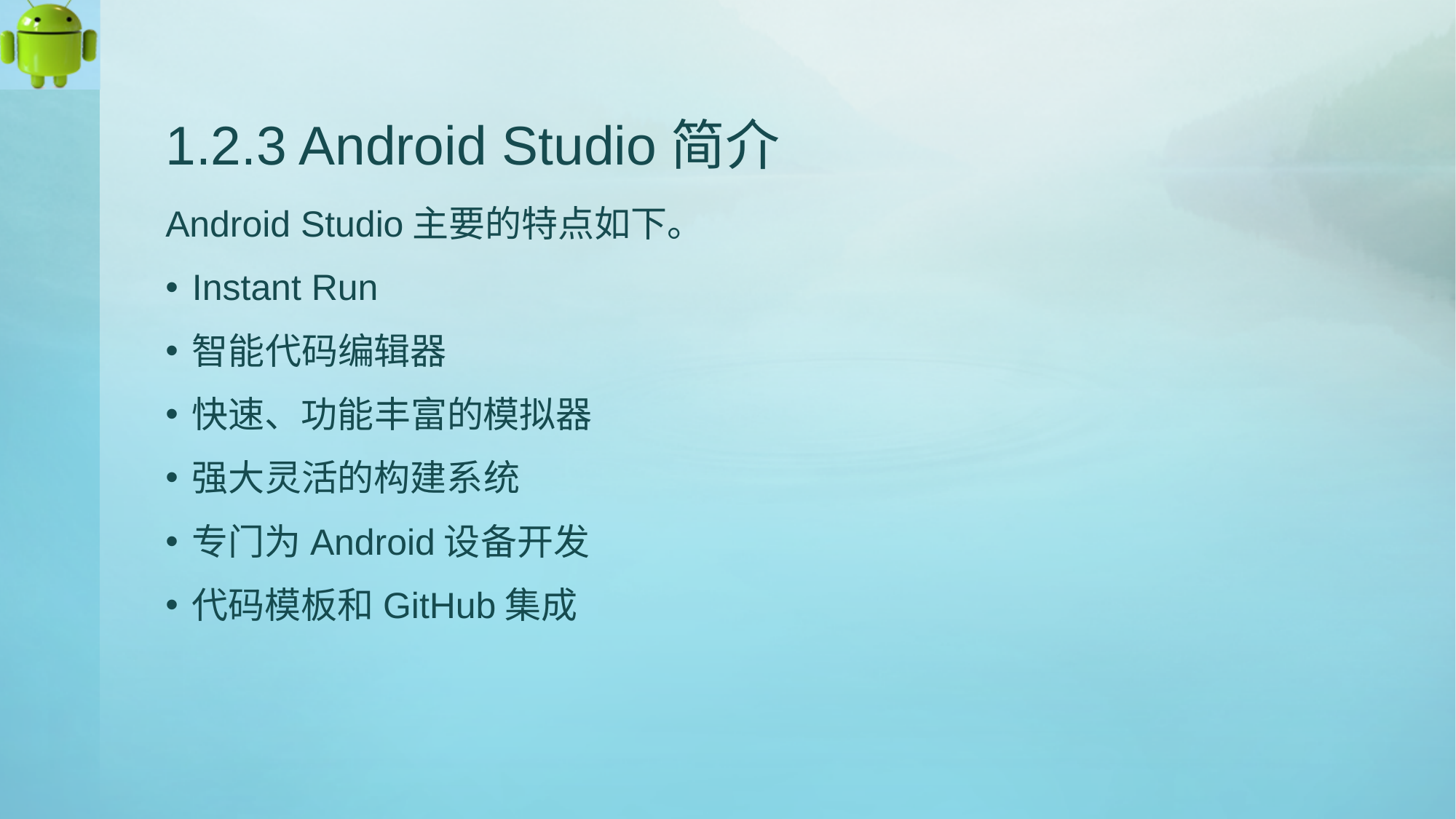

# 1.2.3 Android Studio简介
Android Studio主要的特点如下。
Instant Run
智能代码编辑器
快速、功能丰富的模拟器
强大灵活的构建系统
专门为Android设备开发
代码模板和GitHub集成